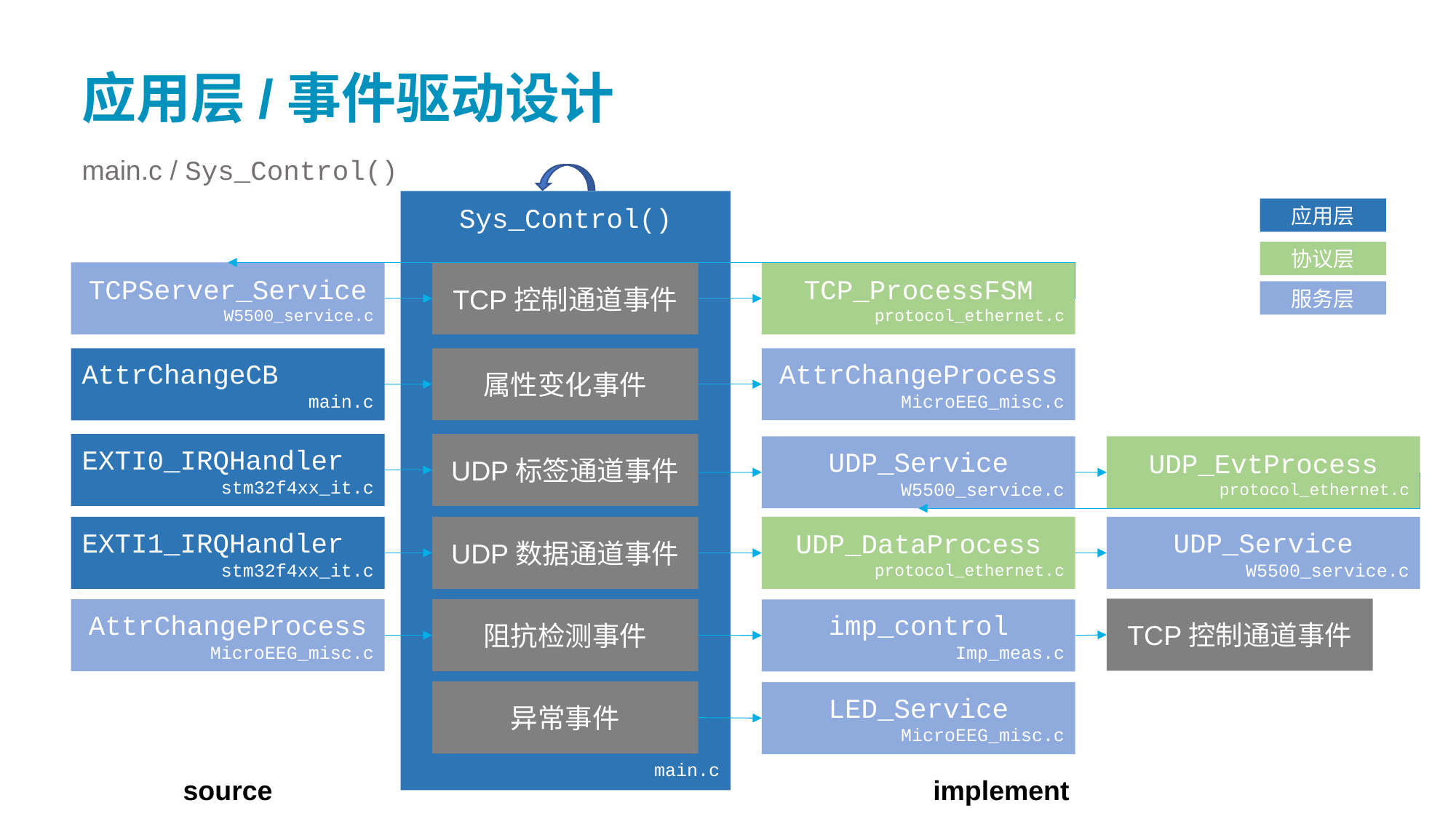

# 应用层/事件驱动设计
main.c / Sys_Control()

Sys_Control()

main.c
应用层
协议层
TCPServer_Service
W5500_service.c
TCP控制通道事件
TCP_ProcessFSM
protocol_ethernet.c
服务层
属性变化事件
AttrChangeProcess
MicroEEG_misc.c
AttrChangeCB
main.c
EXTI0_IRQHandler
stm32f4xx_it.c
UDP标签通道事件
UDP_Service
W5500_service.c
UDP_EvtProcess
protocol_ethernet.c
EXTI1_IRQHandler
stm32f4xx_it.c
UDP数据通道事件
UDP_DataProcess
protocol_ethernet.c
UDP_Service
W5500_service.c
TCP控制通道事件
AttrChangeProcess
MicroEEG_misc.c
阻抗检测事件
imp_control
Imp_meas.c
异常事件
LED_Service
MicroEEG_misc.c
source
implement